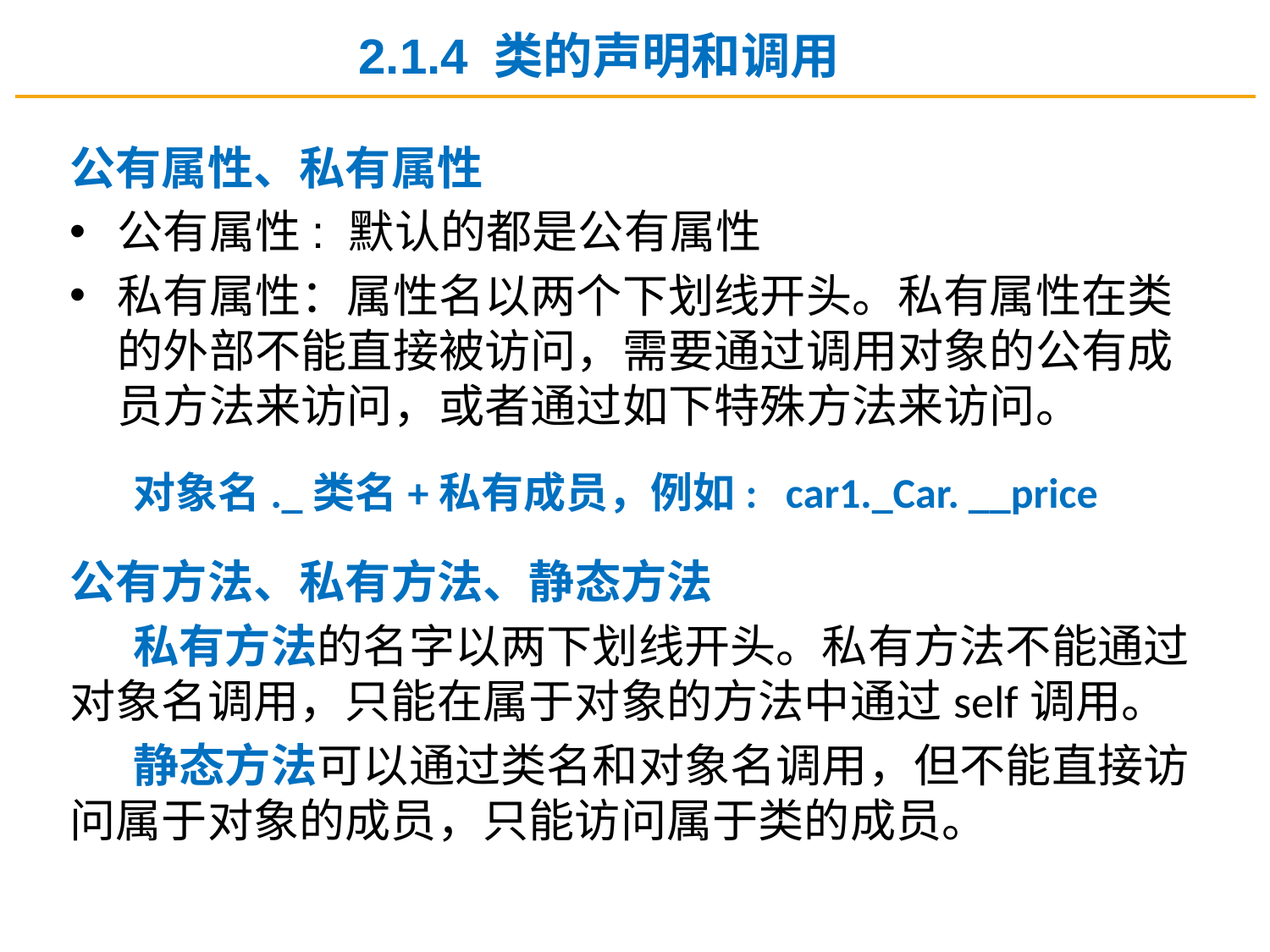

2.1.4 类的声明和调用
公有属性、私有属性
公有属性: 默认的都是公有属性
私有属性：属性名以两个下划线开头。私有属性在类的外部不能直接被访问，需要通过调用对象的公有成员方法来访问，或者通过如下特殊方法来访问。
对象名._类名+私有成员，例如:   car1._Car. __price
公有方法、私有方法、静态方法
私有方法的名字以两下划线开头。私有方法不能通过对象名调用，只能在属于对象的方法中通过self调用。
静态方法可以通过类名和对象名调用，但不能直接访问属于对象的成员，只能访问属于类的成员。